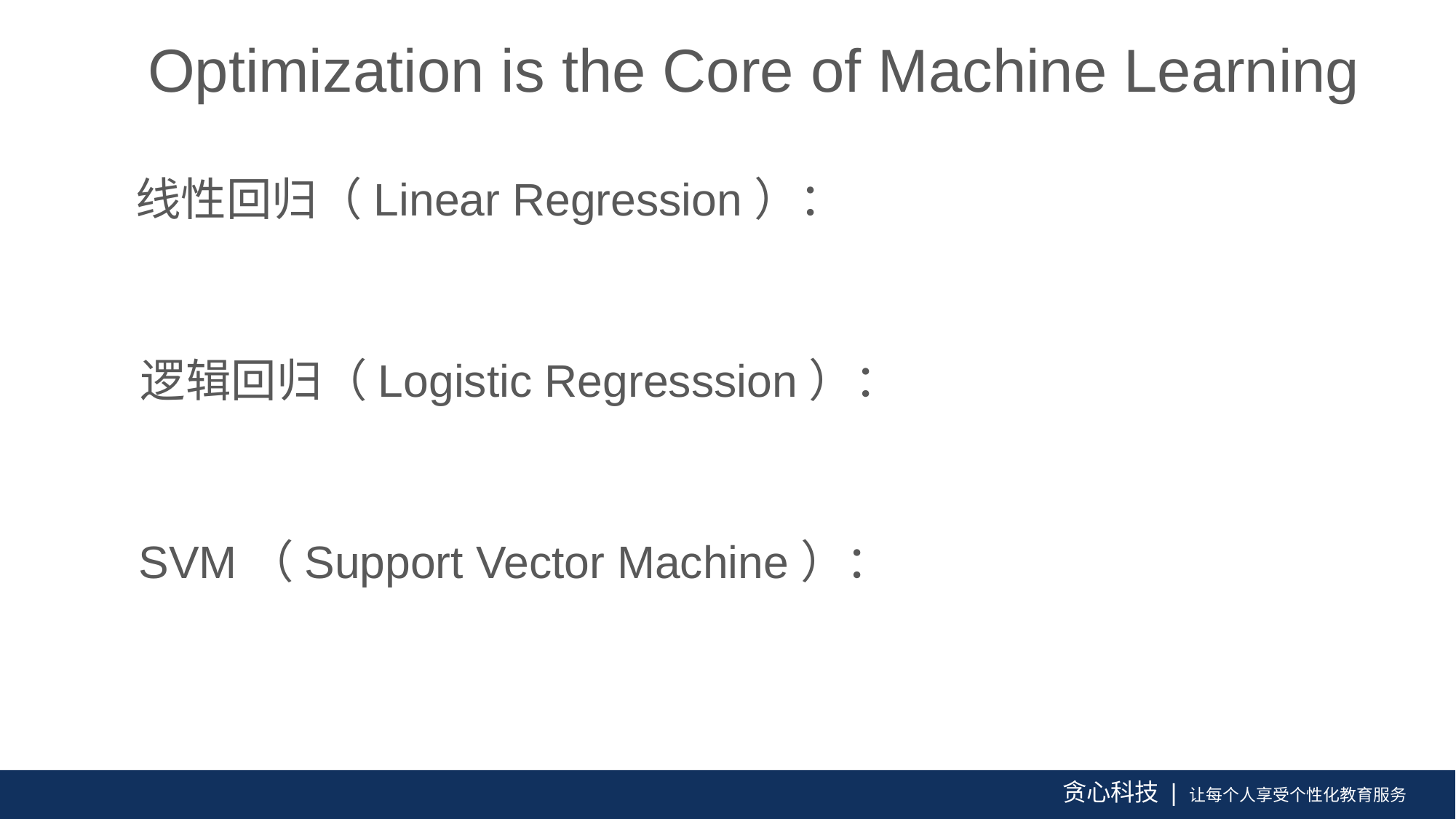

Optimization is the Core of Machine Learning
线性回归（Linear Regression）：
逻辑回归（Logistic Regresssion）：
SVM（Support Vector Machine）：